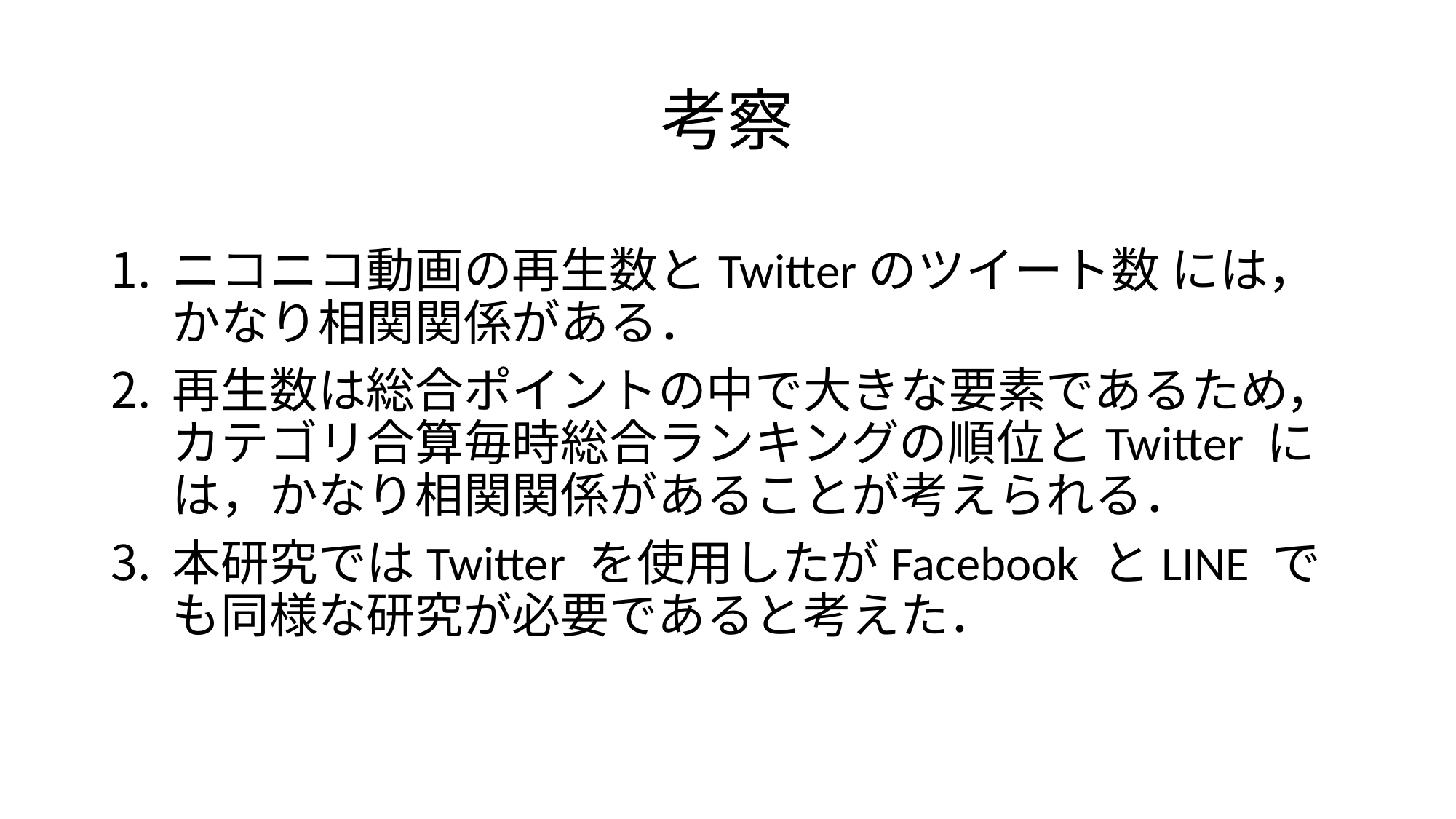

# 考察
ニコニコ動画の再生数とTwitterのツイート数 には，かなり相関関係がある．
再生数は総合ポイントの中で大きな要素であるため，カテゴリ合算毎時総合ランキングの順位とTwitter には，かなり相関関係があることが考えられる．
本研究ではTwitter を使用したがFacebook とLINE でも同様な研究が必要であると考えた．